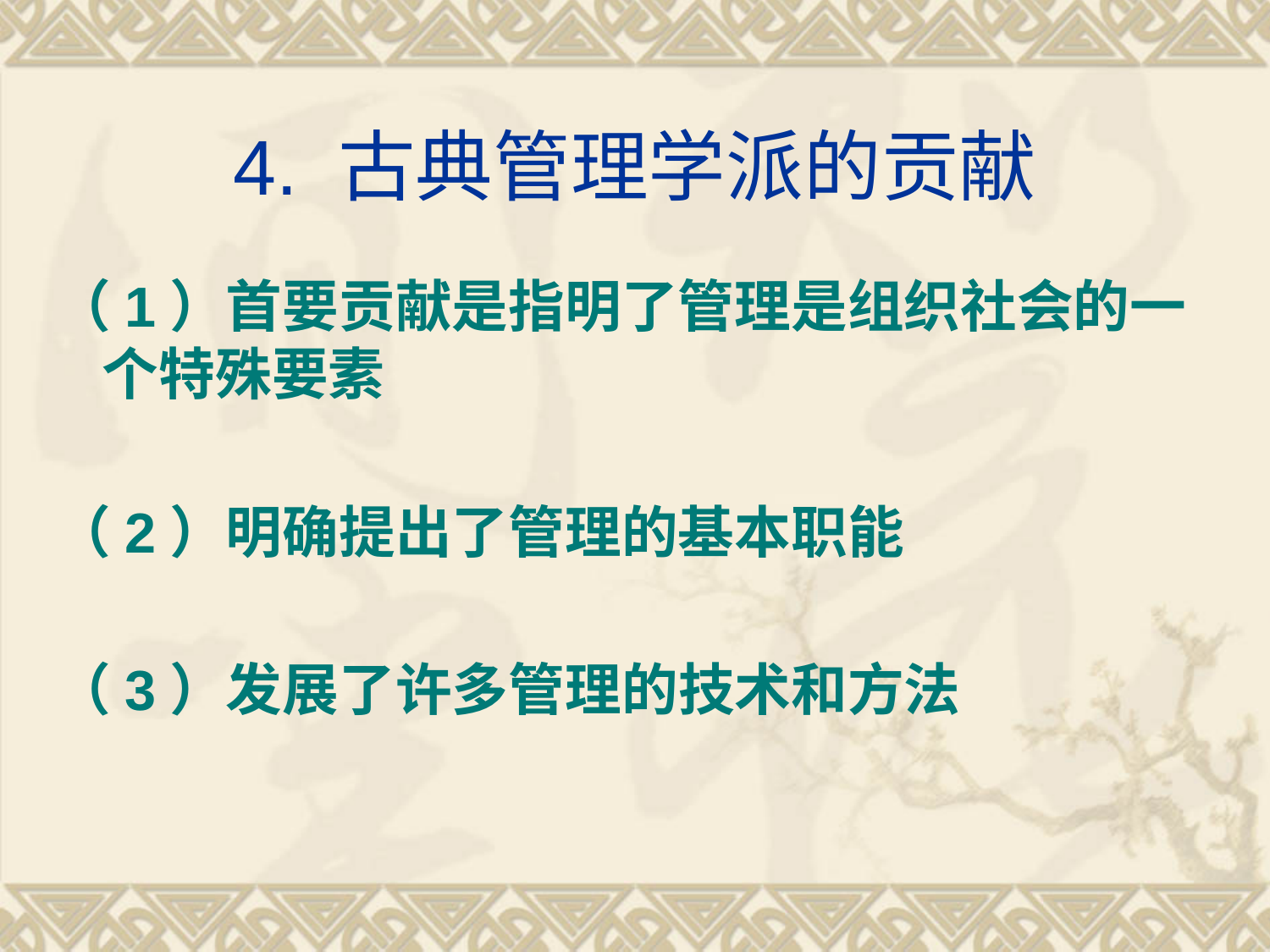

# 4. 古典管理学派的贡献
（1）首要贡献是指明了管理是组织社会的一个特殊要素

（2）明确提出了管理的基本职能

（3）发展了许多管理的技术和方法